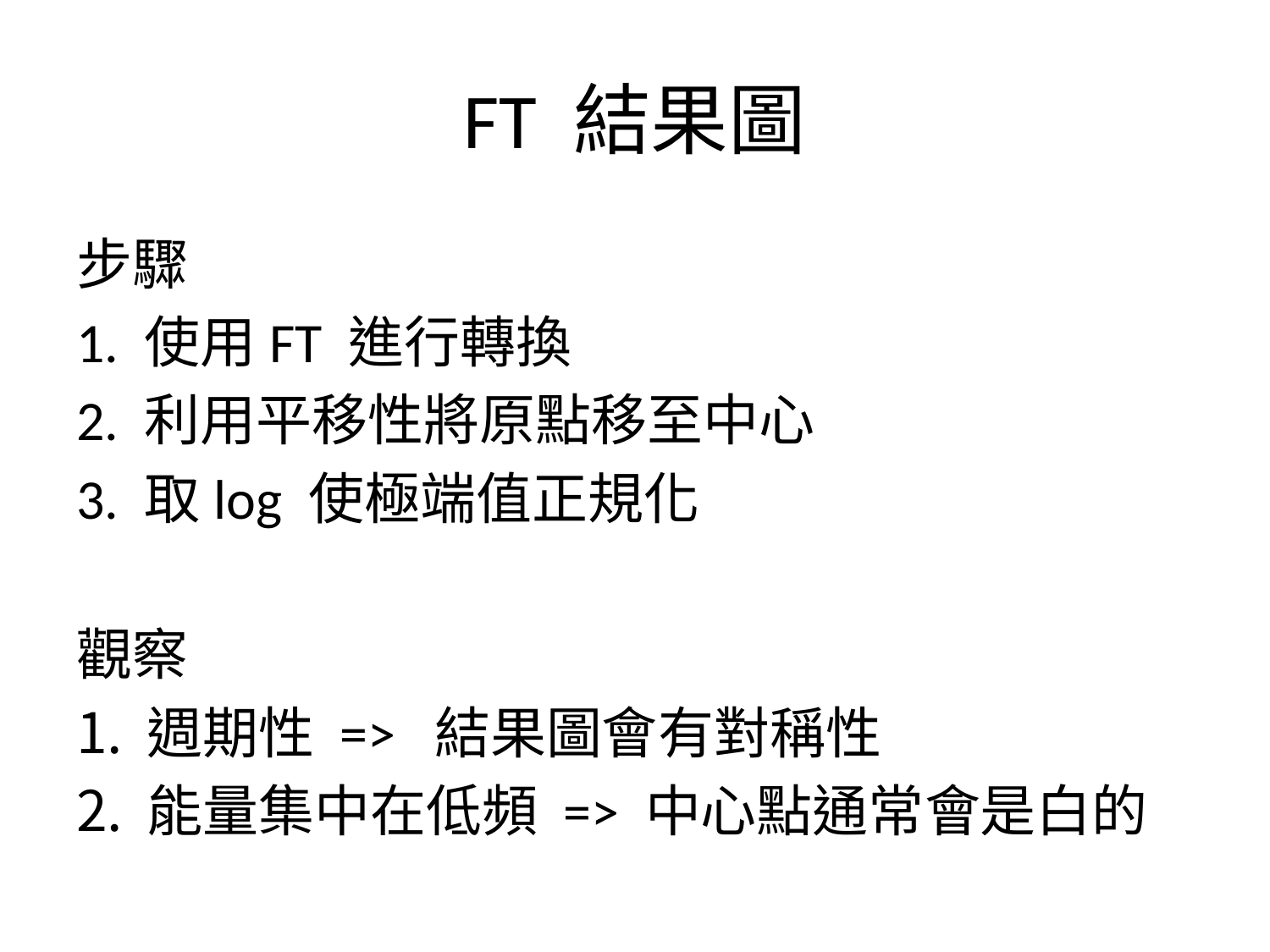

# FT 結果圖
步驟
1. 使用FT 進行轉換
2. 利用平移性將原點移至中心
3. 取log 使極端值正規化

觀察
週期性 =>  結果圖會有對稱性
能量集中在低頻 => 中心點通常會是白的